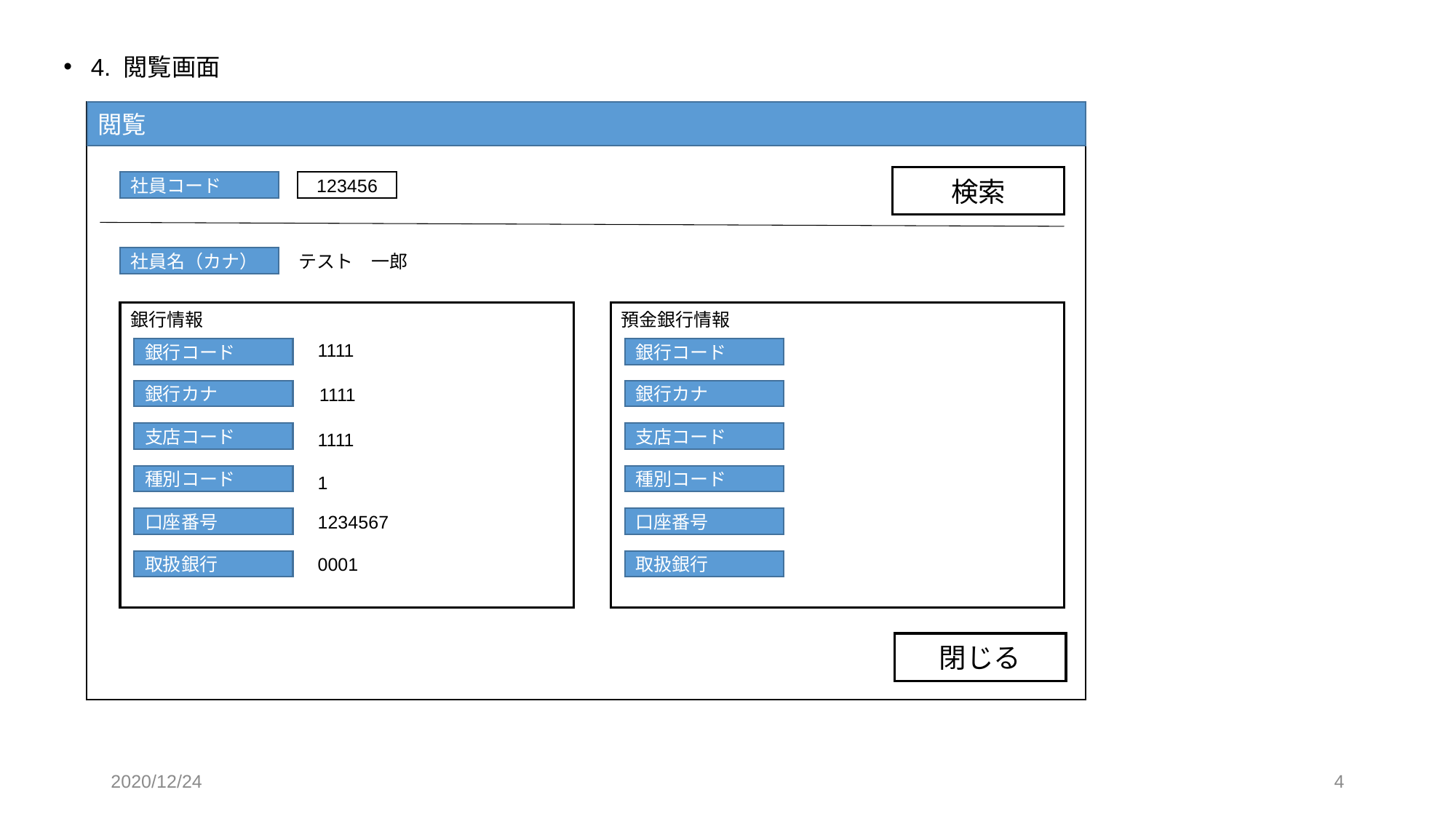

4. 閲覧画面

閲覧
検索
社員コード
123456
社員名（カナ）
テスト　一郎社員コード
銀行情報
預金銀行情報
1111

銀行コード
銀行コード
銀行カナ
銀行カナ
1111

支店コード
支店コード
1111

種別コード
種別コード
1

1234567

口座番号
口座番号
取扱銀行
0001
取扱銀行

閉じる
2020/12/24
4